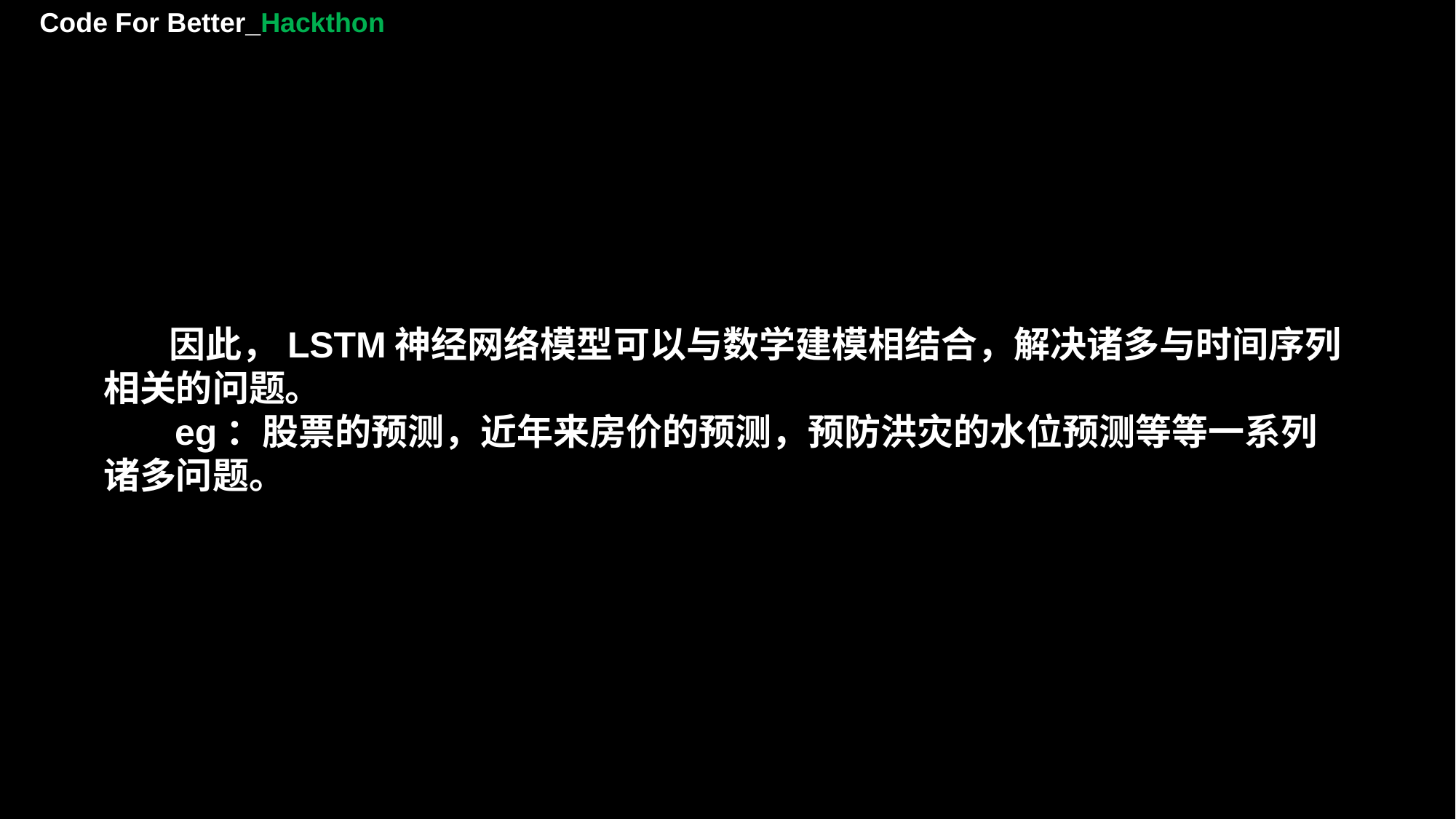

Code For Better_Hackthon

       因此，LSTM神经网络模型可以与数学建模相结合，解决诸多与时间序列相关的问题。
       eg：股票的预测，近年来房价的预测，预防洪灾的水位预测等等一系列诸多问题。
LS